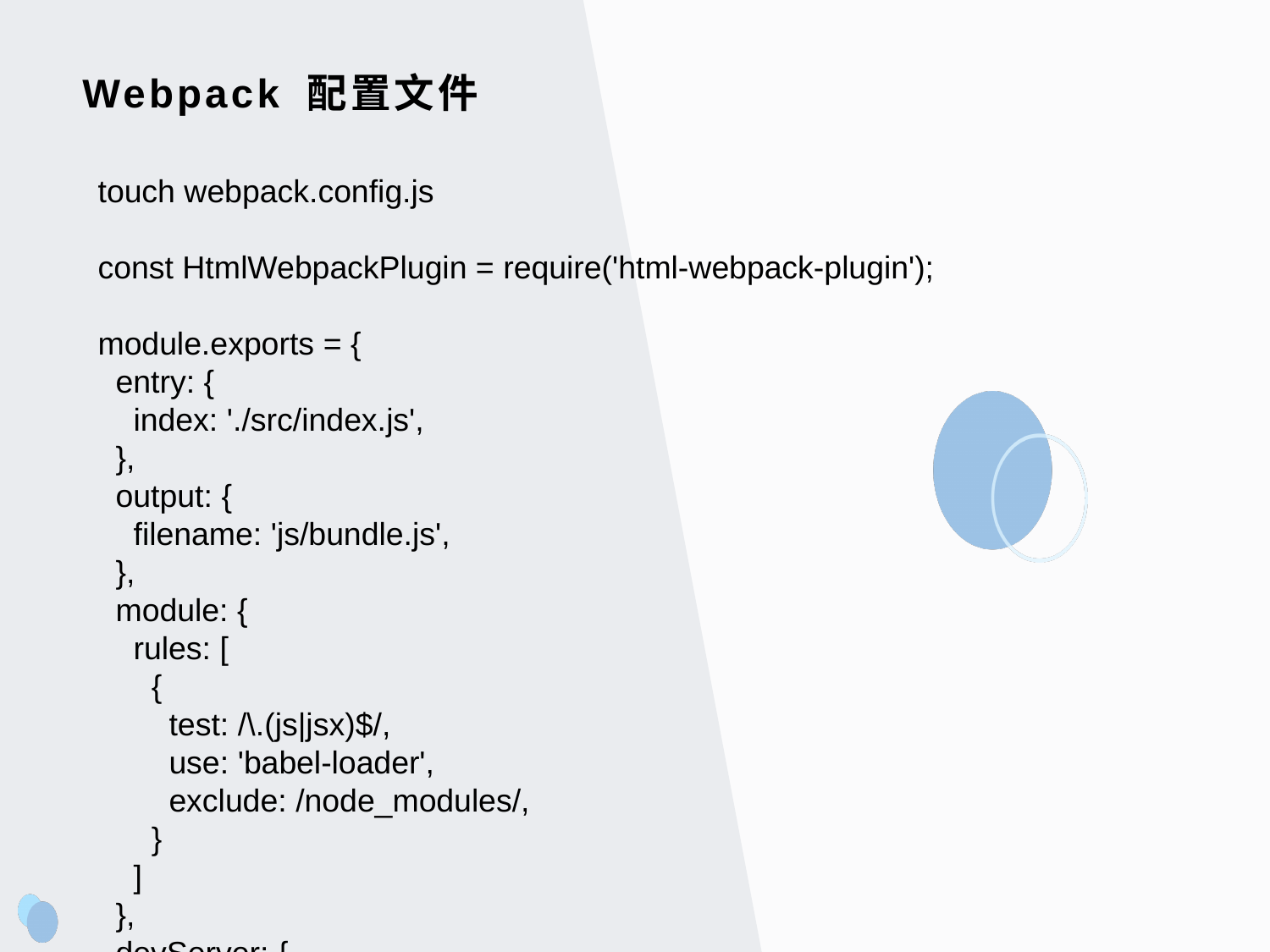

# Webpack 配置文件
touch webpack.config.js

const HtmlWebpackPlugin = require('html-webpack-plugin');

module.exports = {
  entry: {
    index: './src/index.js',
  },
  output: {
    filename: 'js/bundle.js',
  },
  module: {
    rules: [
      {
        test: /\.(js|jsx)$/,
        use: 'babel-loader',
        exclude: /node_modules/,
      }
    ]
  },
  devServer: {
    hot: true,
    host:'0.0.0.0',
    port: 3000,
  },
  plugins:[
    new HtmlWebpackPlugin({
      template: 'index.html',
    }),
  ]
}